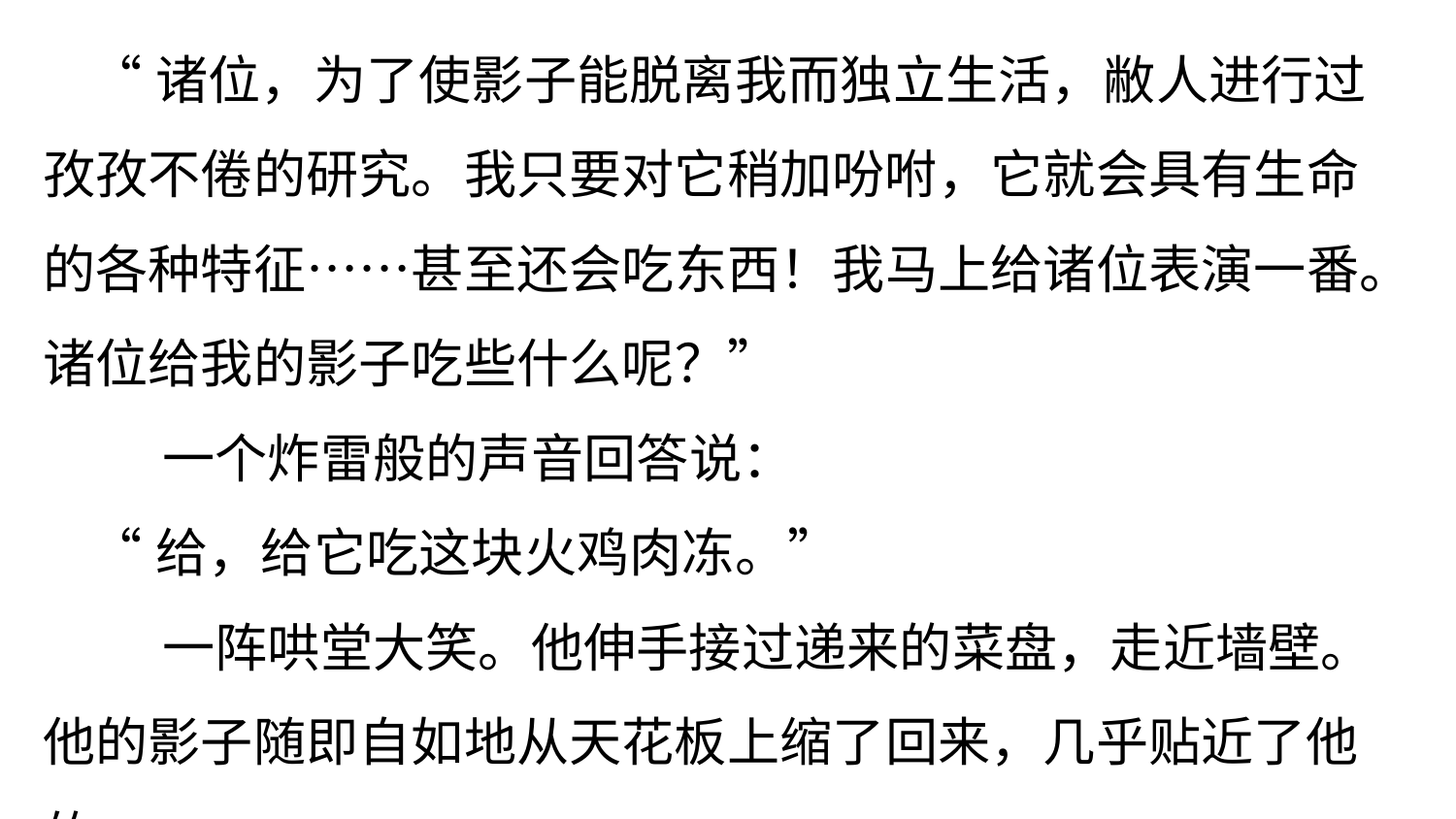

“诸位，为了使影子能脱离我而独立生活，敝人进行过孜孜不倦的研究。我只要对它稍加吩咐，它就会具有生命的各种特征……甚至还会吃东西！我马上给诸位表演一番。诸位给我的影子吃些什么呢？”
         一个炸雷般的声音回答说：
    “给，给它吃这块火鸡肉冻。”
         一阵哄堂大笑。他伸手接过递来的菜盘，走近墙壁。他的影子随即自如地从天花板上缩了回来，几乎贴近了他的